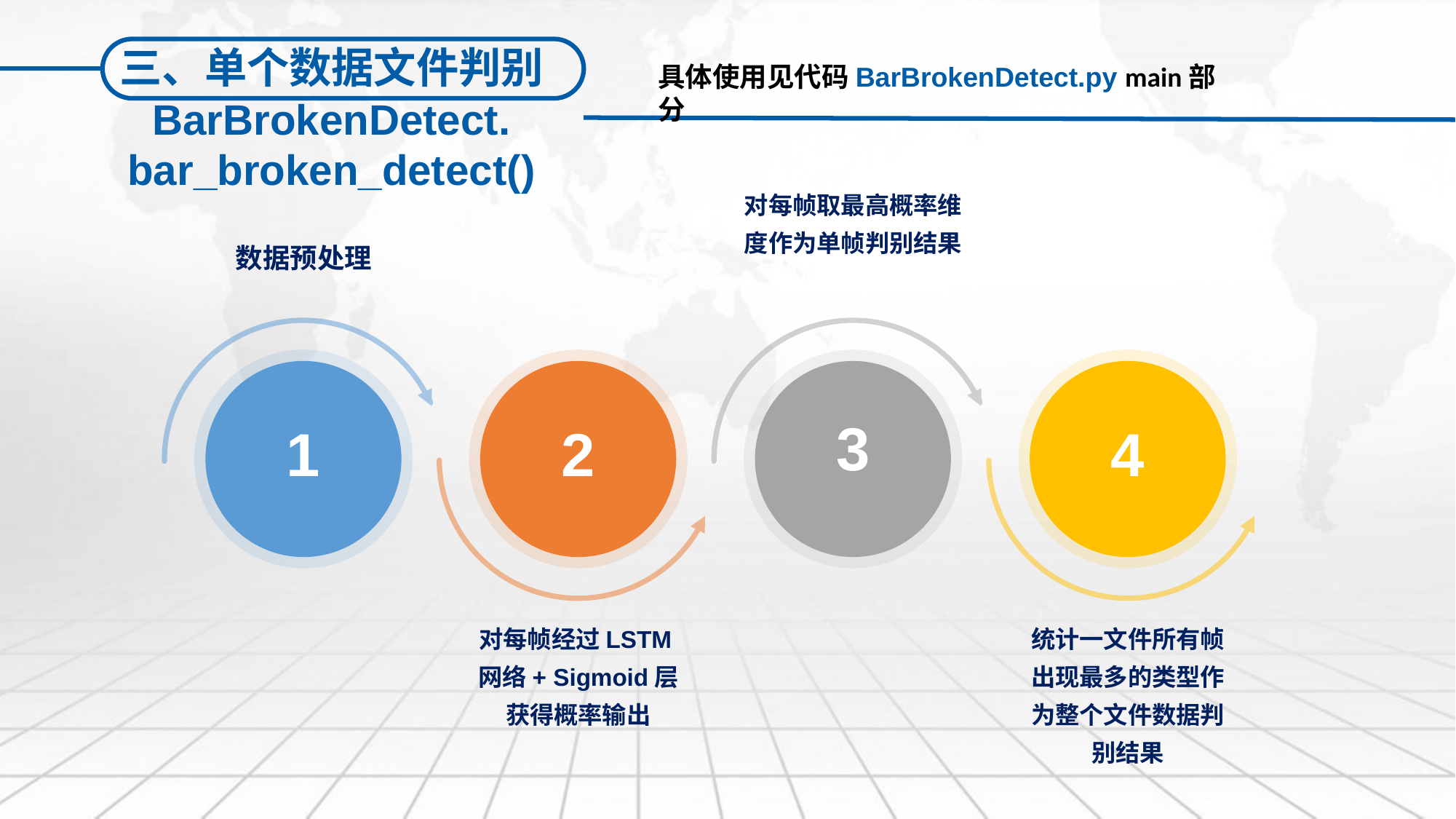

三、单个数据文件判别
BarBrokenDetect.
bar_broken_detect()

具体使用见代码BarBrokenDetect.py main部分
对每帧取最高概率维度作为单帧判别结果
数据预处理

1
2
3
4

对每帧经过LSTM网络+ Sigmoid层获得概率输出
统计一文件所有帧
出现最多的类型作
为整个文件数据判
别结果